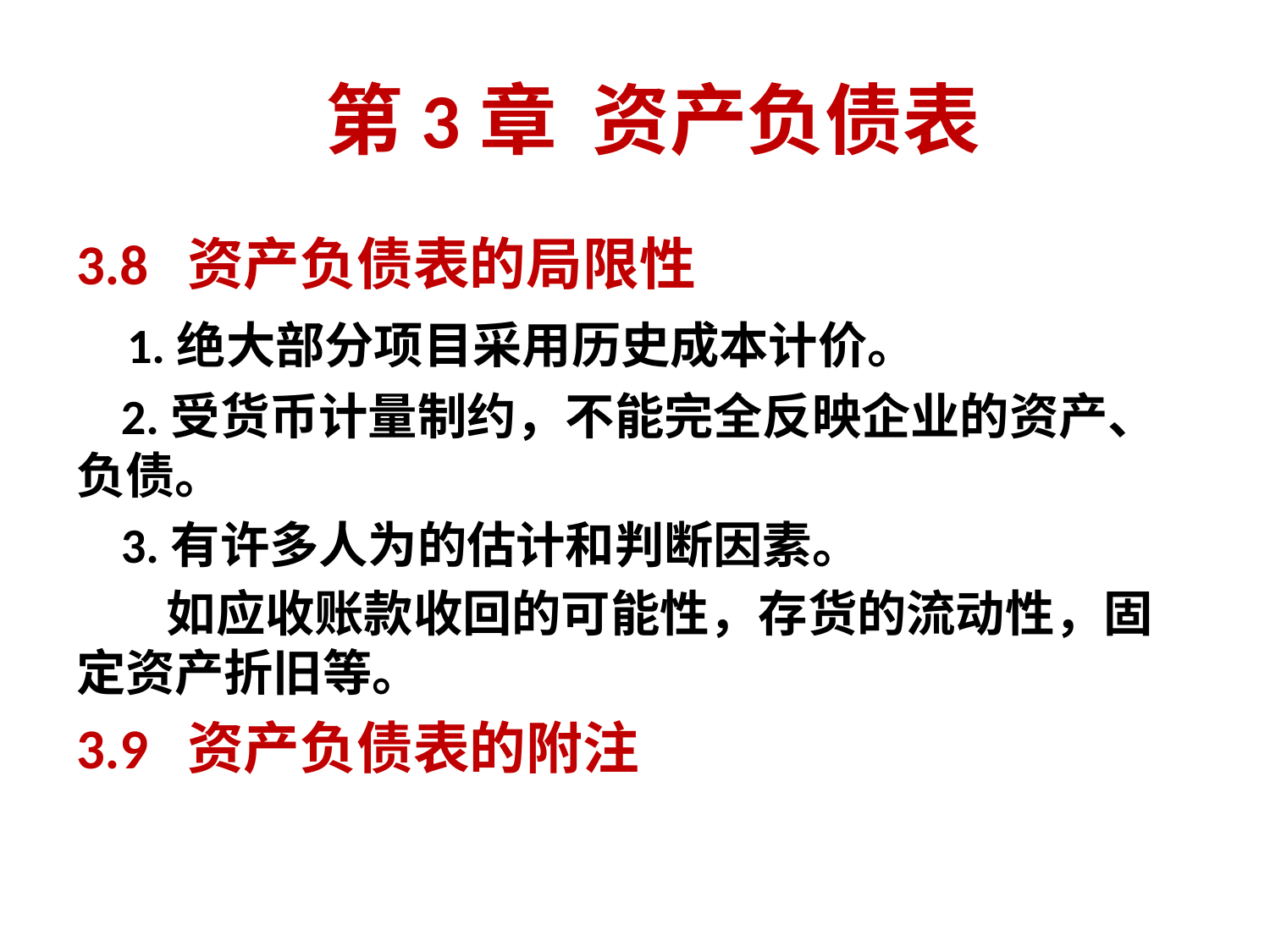

# 第3章  资产负债表
3.8  资产负债表的局限性
    1.绝大部分项目采用历史成本计价。
    2.受货币计量制约，不能完全反映企业的资产、负债。
    3.有许多人为的估计和判断因素。
       如应收账款收回的可能性，存货的流动性，固定资产折旧等。
3.9  资产负债表的附注